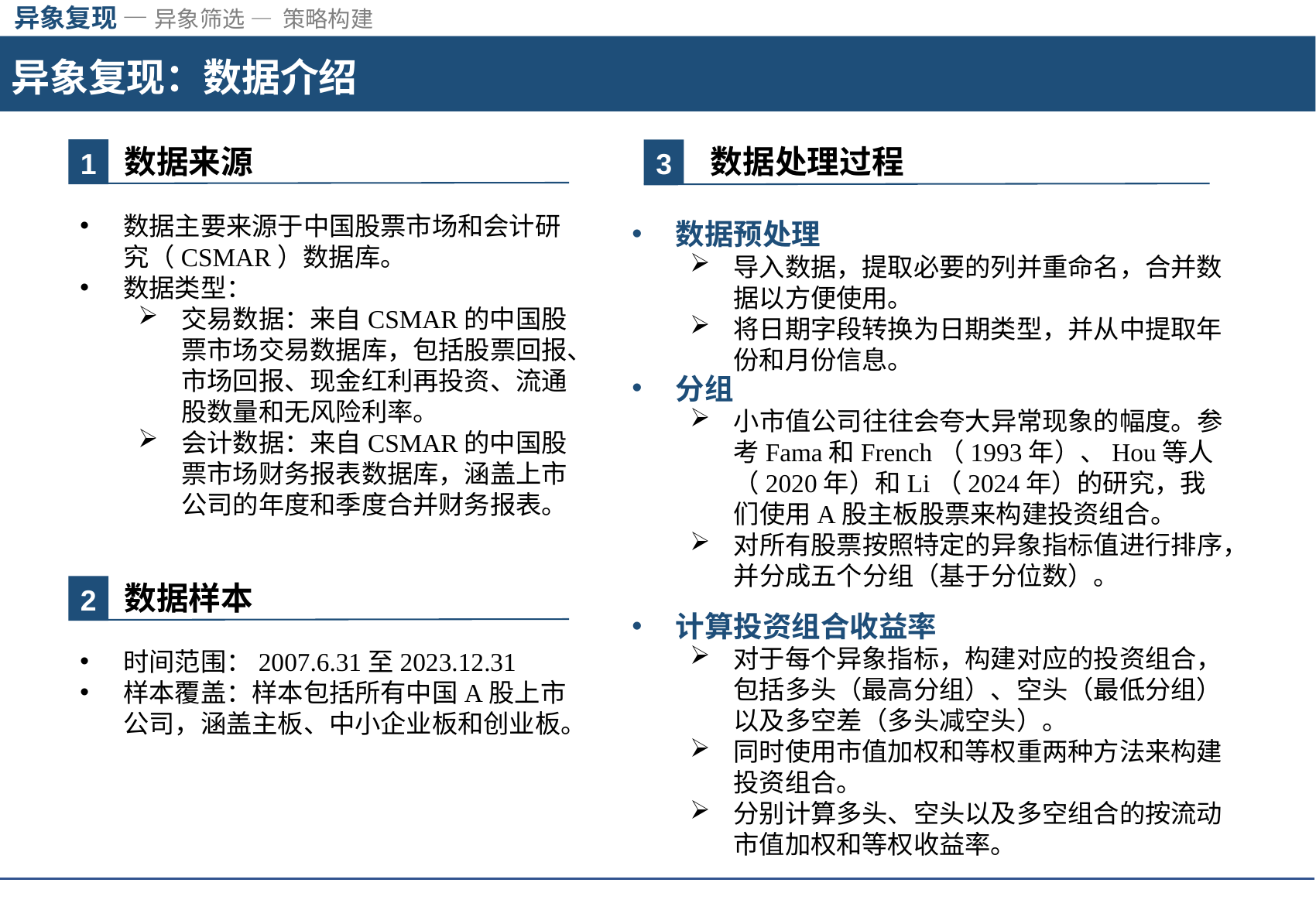

异象复现 — 异象筛选 —  策略构建

异象复现：数据介绍
数据处理过程
数据来源
1
3
数据主要来源于中国股票市场和会计研究（CSMAR）数据库。
数据类型：
交易数据：来自CSMAR的中国股票市场交易数据库，包括股票回报、市场回报、现金红利再投资、流通股数量和无风险利率。
会计数据：来自CSMAR的中国股票市场财务报表数据库，涵盖上市公司的年度和季度合并财务报表。

数据预处理
导入数据，提取必要的列并重命名，合并数据以方便使用。
将日期字段转换为日期类型，并从中提取年份和月份信息。
分组
小市值公司往往会夸大异常现象的幅度。参考Fama和French（1993年）、Hou等人（2020年）和Li（2024年）的研究，我们使用A股主板股票来构建投资组合。
对所有股票按照特定的异象指标值进行排序，并分成五个分组（基于分位数）。

数据样本
2
计算投资组合收益率
对于每个异象指标，构建对应的投资组合，包括多头（最高分组）、空头（最低分组）以及多空差（多头减空头）。
同时使用市值加权和等权重两种方法来构建投资组合。
分别计算多头、空头以及多空组合的按流动市值加权和等权收益率。

时间范围：2007.6.31至2023.12.31
样本覆盖：样本包括所有中国A股上市公司，涵盖主板、中小企业板和创业板。